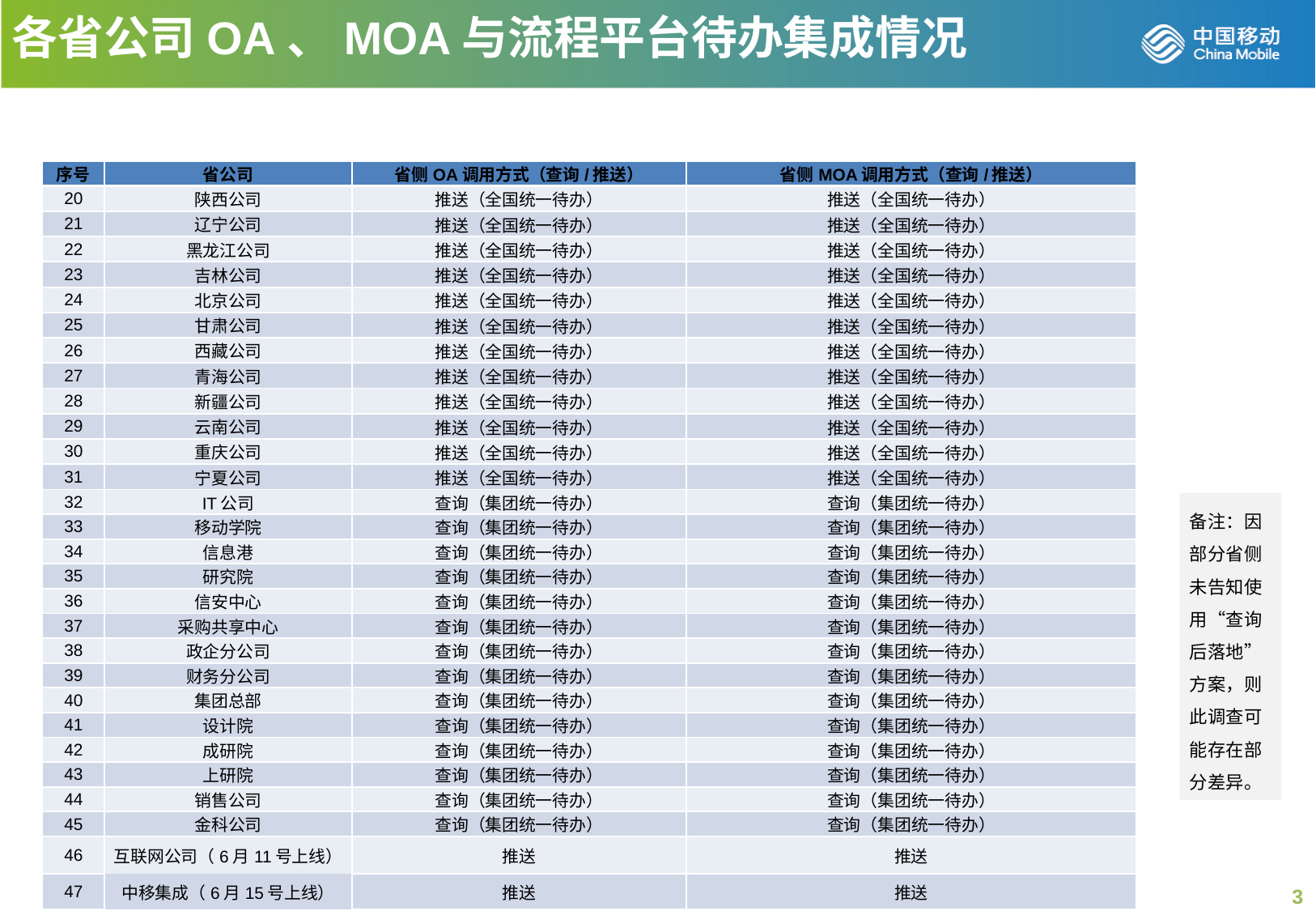

# 各省公司OA、MOA与流程平台待办集成情况
| 序号 | 省公司 | 省侧OA调用方式（查询/推送） | 省侧MOA调用方式（查询/推送） |
| --- | --- | --- | --- |
| 20 | 陕西公司 | 推送（全国统一待办） | 推送（全国统一待办） |
| 21 | 辽宁公司 | 推送（全国统一待办） | 推送（全国统一待办） |
| 22 | 黑龙江公司 | 推送（全国统一待办） | 推送（全国统一待办） |
| 23 | 吉林公司 | 推送（全国统一待办） | 推送（全国统一待办） |
| 24 | 北京公司 | 推送（全国统一待办） | 推送（全国统一待办） |
| 25 | 甘肃公司 | 推送（全国统一待办） | 推送（全国统一待办） |
| 26 | 西藏公司 | 推送（全国统一待办） | 推送（全国统一待办） |
| 27 | 青海公司 | 推送（全国统一待办） | 推送（全国统一待办） |
| 28 | 新疆公司 | 推送（全国统一待办） | 推送（全国统一待办） |
| 29 | 云南公司 | 推送（全国统一待办） | 推送（全国统一待办） |
| 30 | 重庆公司 | 推送（全国统一待办） | 推送（全国统一待办） |
| 31 | 宁夏公司 | 推送（全国统一待办） | 推送（全国统一待办） |
| 32 | IT公司 | 查询（集团统一待办） | 查询（集团统一待办） |
| 33 | 移动学院 | 查询（集团统一待办） | 查询（集团统一待办） |
| 34 | 信息港 | 查询（集团统一待办） | 查询（集团统一待办） |
| 35 | 研究院 | 查询（集团统一待办） | 查询（集团统一待办） |
| 36 | 信安中心 | 查询（集团统一待办） | 查询（集团统一待办） |
| 37 | 采购共享中心 | 查询（集团统一待办） | 查询（集团统一待办） |
| 38 | 政企分公司 | 查询（集团统一待办） | 查询（集团统一待办） |
| 39 | 财务分公司 | 查询（集团统一待办） | 查询（集团统一待办） |
| 40 | 集团总部 | 查询（集团统一待办） | 查询（集团统一待办） |
| 41 | 设计院 | 查询（集团统一待办） | 查询（集团统一待办） |
| 42 | 成研院 | 查询（集团统一待办） | 查询（集团统一待办） |
| 43 | 上研院 | 查询（集团统一待办） | 查询（集团统一待办） |
| 44 | 销售公司 | 查询（集团统一待办） | 查询（集团统一待办） |
| 45 | 金科公司 | 查询（集团统一待办） | 查询（集团统一待办） |
| 46 | 互联网公司（6月11号上线） | 推送 | 推送 |
| 47 | 中移集成（6月15号上线） | 推送 | 推送 |
备注：因部分省侧未告知使用“查询后落地”方案，则此调查可能存在部分差异。